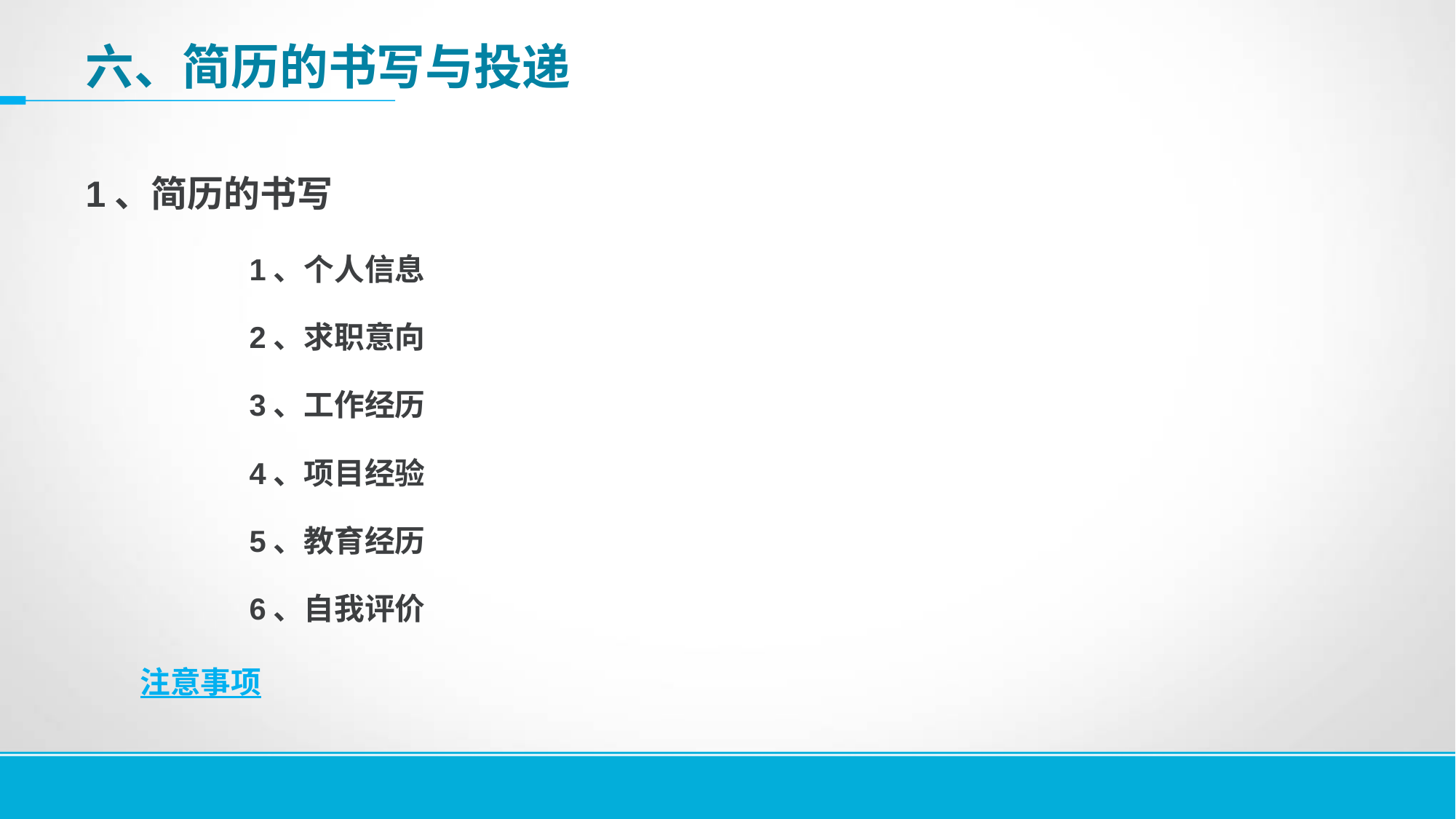

# 六、简历的书写与投递
1、简历的书写
	1、个人信息
	2、求职意向
	3、工作经历
	4、项目经验
	5、教育经历
	6、自我评价
注意事项